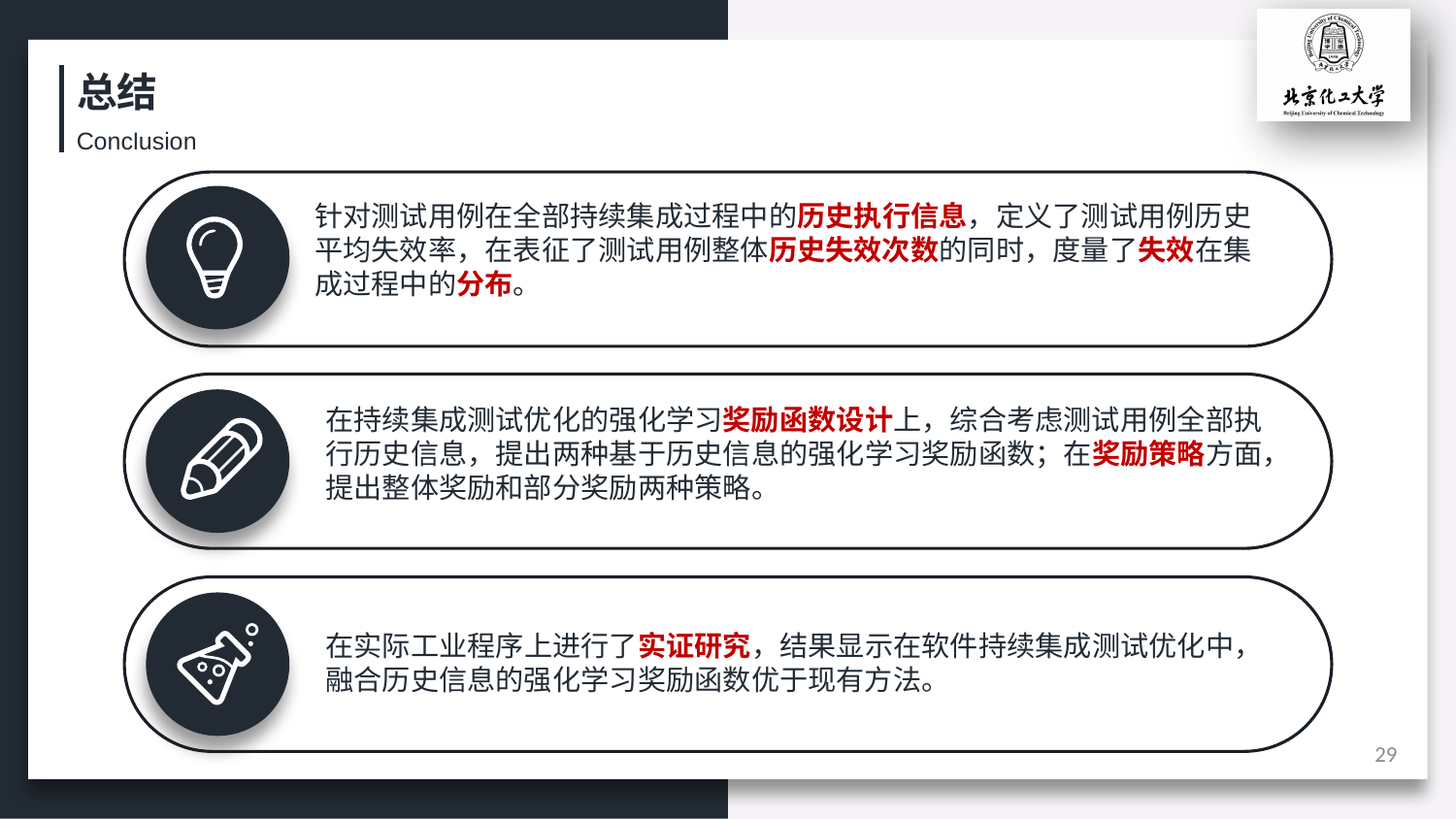

总结
Conclusion

针对测试用例在全部持续集成过程中的历史执行信息，定义了测试用例历史平均失效率，在表征了测试用例整体历史失效次数的同时，度量了失效在集成过程中的分布。

在持续集成测试优化的强化学习奖励函数设计上，综合考虑测试用例全部执行历史信息，提出两种基于历史信息的强化学习奖励函数；在奖励策略方面，提出整体奖励和部分奖励两种策略。

在实际工业程序上进行了实证研究，结果显示在软件持续集成测试优化中，融合历史信息的强化学习奖励函数优于现有方法。

29